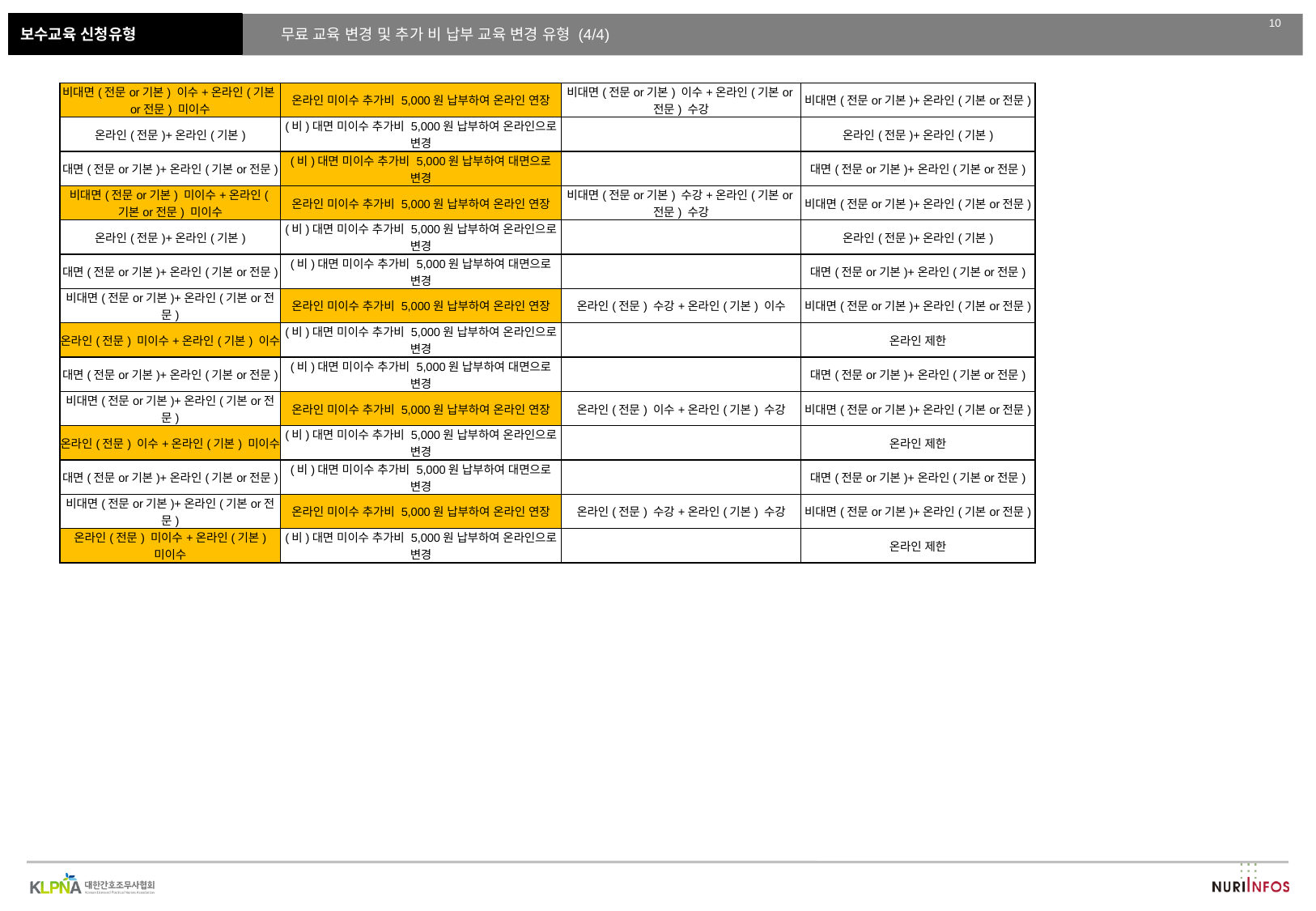

무료 교육 변경 및 추가 비 납부 교육 변경 유형 (4/4)
# 보수교육 신청유형
| 비대면(전문or기본) 이수+온라인(기본or전문) 미이수 | 온라인 미이수 추가비 5,000원 납부하여 온라인 연장 | 비대면(전문or기본) 이수+온라인(기본or전문) 수강 | 비대면(전문or기본)+온라인(기본or전문) |  |
| --- | --- | --- | --- | --- |
| 온라인(전문)+온라인(기본) | (비)대면 미이수 추가비 5,000원 납부하여 온라인으로 변경 |  | 온라인(전문)+온라인(기본) |  |
| 대면(전문or기본)+온라인(기본or전문) | (비)대면 미이수 추가비 5,000원 납부하여 대면으로 변경 |  | 대면(전문or기본)+온라인(기본or전문) |  |
| 비대면(전문or기본) 미이수+온라인(기본or전문) 미이수 | 온라인 미이수 추가비 5,000원 납부하여 온라인 연장 | 비대면(전문or기본) 수강+온라인(기본or전문) 수강 | 비대면(전문or기본)+온라인(기본or전문) |  |
| 온라인(전문)+온라인(기본) | (비)대면 미이수 추가비 5,000원 납부하여 온라인으로 변경 |  | 온라인(전문)+온라인(기본) |  |
| 대면(전문or기본)+온라인(기본or전문) | (비)대면 미이수 추가비 5,000원 납부하여 대면으로 변경 |  | 대면(전문or기본)+온라인(기본or전문) |  |
| 비대면(전문or기본)+온라인(기본or전문) | 온라인 미이수 추가비 5,000원 납부하여 온라인 연장 | 온라인(전문) 수강+온라인(기본) 이수 | 비대면(전문or기본)+온라인(기본or전문) |  |
| 온라인(전문) 미이수+온라인(기본) 이수 | (비)대면 미이수 추가비 5,000원 납부하여 온라인으로 변경 |  | 온라인 제한 |  |
| 대면(전문or기본)+온라인(기본or전문) | (비)대면 미이수 추가비 5,000원 납부하여 대면으로 변경 |  | 대면(전문or기본)+온라인(기본or전문) |  |
| 비대면(전문or기본)+온라인(기본or전문) | 온라인 미이수 추가비 5,000원 납부하여 온라인 연장 | 온라인(전문) 이수+온라인(기본) 수강 | 비대면(전문or기본)+온라인(기본or전문) |  |
| 온라인(전문) 이수+온라인(기본) 미이수 | (비)대면 미이수 추가비 5,000원 납부하여 온라인으로 변경 |  | 온라인 제한 |  |
| 대면(전문or기본)+온라인(기본or전문) | (비)대면 미이수 추가비 5,000원 납부하여 대면으로 변경 |  | 대면(전문or기본)+온라인(기본or전문) |  |
| 비대면(전문or기본)+온라인(기본or전문) | 온라인 미이수 추가비 5,000원 납부하여 온라인 연장 | 온라인(전문) 수강+온라인(기본) 수강 | 비대면(전문or기본)+온라인(기본or전문) |  |
| 온라인(전문) 미이수+온라인(기본) 미이수 | (비)대면 미이수 추가비 5,000원 납부하여 온라인으로 변경 |  | 온라인 제한 |  |